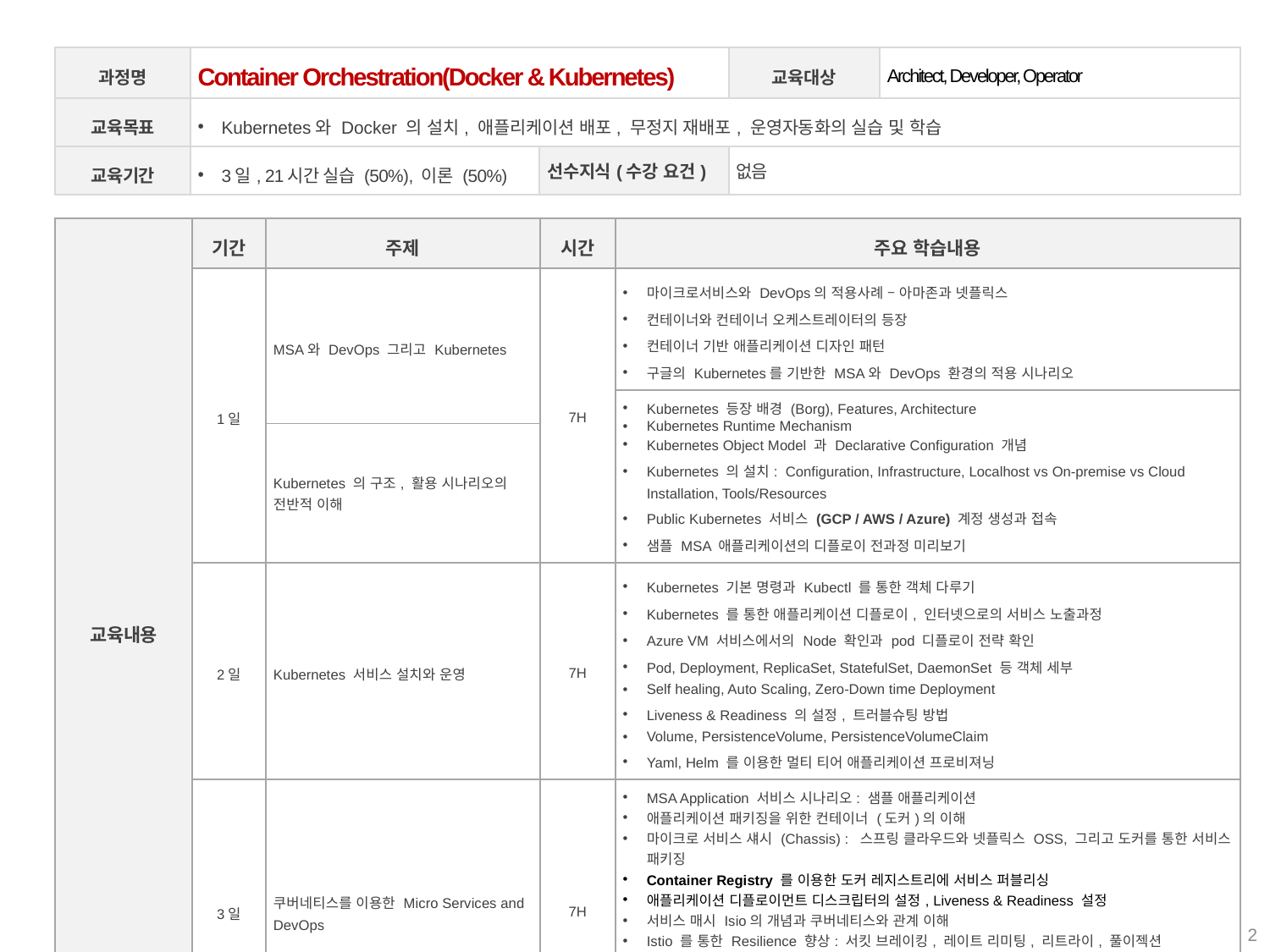

| 과정명 | Container Orchestration(Docker & Kubernetes) | Track | 교육대상 | Architect, Developer, Operator |
| --- | --- | --- | --- | --- |
| 교육목표 | Kubernetes와 Docker 의 설치, 애플리케이션 배포, 무정지 재배포, 운영자동화의 실습 및 학습 |  |  |  |
| 교육기간 | 3일, 21시간 실습 (50%), 이론 (50%) | 선수지식(수강 요건) | 없음 |  |
| 교육내용 | 기간 | 주제 | 시간 | 주요 학습내용 |
| --- | --- | --- | --- | --- |
|  | 1일 | MSA와 DevOps 그리고 Kubernetes | 7H | 마이크로서비스와 DevOps의 적용사례 – 아마존과 넷플릭스 컨테이너와 컨테이너 오케스트레이터의 등장 컨테이너 기반 애플리케이션 디자인 패턴 구글의 Kubernetes를 기반한 MSA와 DevOps 환경의 적용 시나리오 |
|  |  |  |  | Kubernetes 등장 배경 (Borg), Features, Architecture Kubernetes Runtime Mechanism Kubernetes Object Model 과 Declarative Configuration 개념 Kubernetes 의 설치: Configuration, Infrastructure, Localhost vs On-premise vs Cloud Installation, Tools/Resources Public Kubernetes 서비스 (GCP / AWS / Azure) 계정 생성과 접속 샘플 MSA 애플리케이션의 디플로이 전과정 미리보기 |
|  |  | Kubernetes 의 구조, 활용 시나리오의 전반적 이해 |  |  |
|  | 2일 | Kubernetes 서비스 설치와 운영 | 7H | Kubernetes 기본 명령과 Kubectl 를 통한 객체 다루기 Kubernetes 를 통한 애플리케이션 디플로이, 인터넷으로의 서비스 노출과정 Azure VM 서비스에서의 Node 확인과 pod 디플로이 전략 확인 Pod, Deployment, ReplicaSet, StatefulSet, DaemonSet 등 객체 세부 Self healing, Auto Scaling, Zero-Down time Deployment Liveness & Readiness 의 설정, 트러블슈팅 방법 Volume, PersistenceVolume, PersistenceVolumeClaim Yaml, Helm 를 이용한 멀티 티어 애플리케이션 프로비져닝 |
|  | 3일 | 쿠버네티스를 이용한 Micro Services and DevOps | 7H | MSA Application 서비스 시나리오: 샘플 애플리케이션 애플리케이션 패키징을 위한 컨테이너 (도커)의 이해 마이크로 서비스 섀시 (Chassis) : 스프링 클라우드와 넷플릭스 OSS, 그리고 도커를 통한 서비스 패키징 Container Registry 를 이용한 도커 레지스트리에 서비스 퍼블리싱 애플리케이션 디플로이먼트 디스크립터의 설정, Liveness & Readiness 설정 서비스 매시 Isio의 개념과 쿠버네티스와 관계 이해 Istio 를 통한 Resilience 향상: 서킷 브레이킹, 레이트 리미팅, 리트라이, 풀이젝션 Istio 를 통한 Smart Deploy: 동적 트래픽 라우팅, AB Testing, 카나리 디플로이, 새도우 디플로이 Istio 를 통한 모니터링: 프로메테우스를 통한 모니터링 수집, 예거, 키알리를 통한 분산 서비스 추적 프로파일링 |